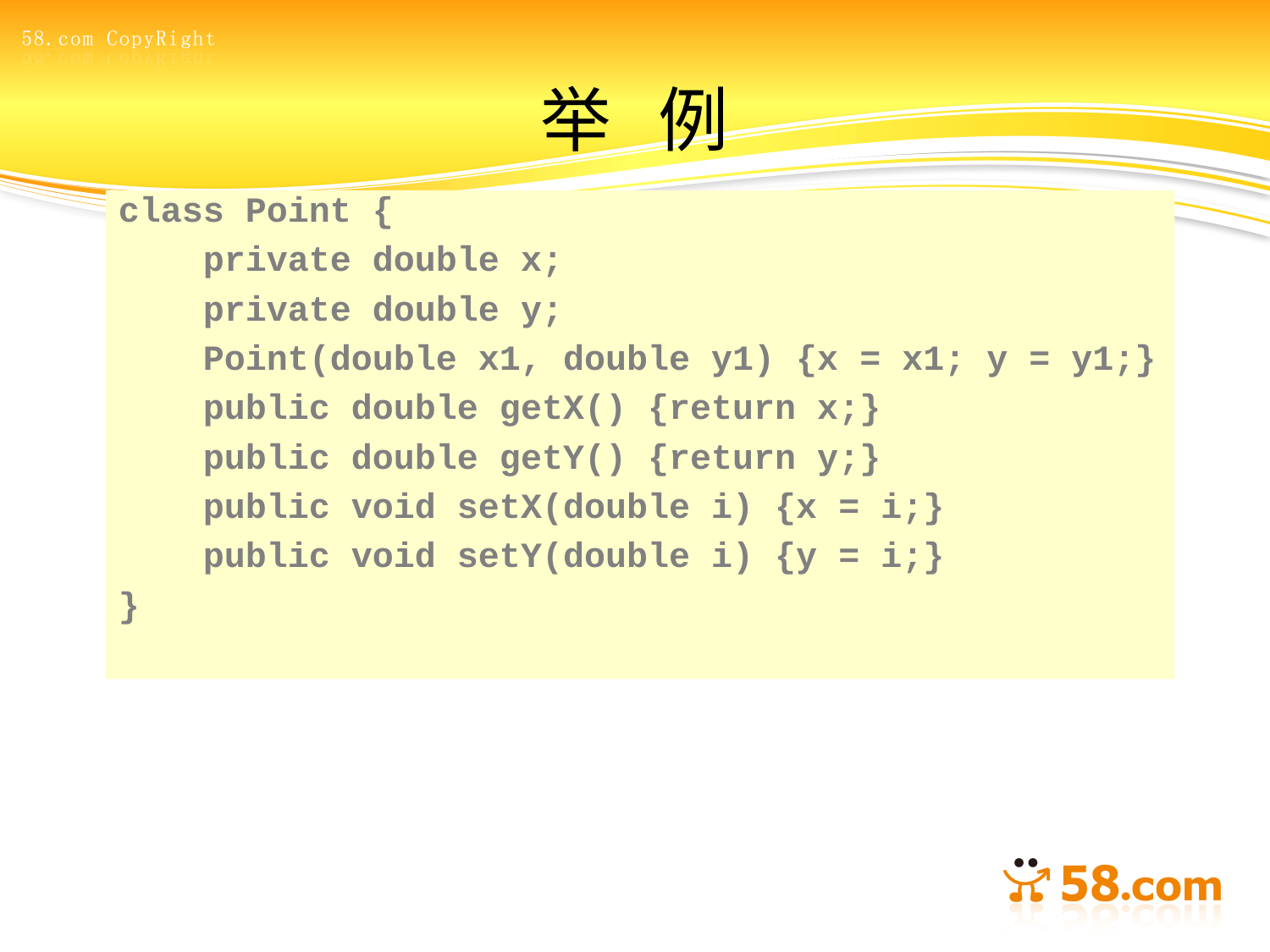

# 举   例
class Point {
    private double x;
    private double y;
    Point(double x1, double y1) {x = x1; y = y1;}
    public double getX() {return x;}
    public double getY() {return y;}
    public void setX(double i) {x = i;}
    public void setY(double i) {y = i;}
}